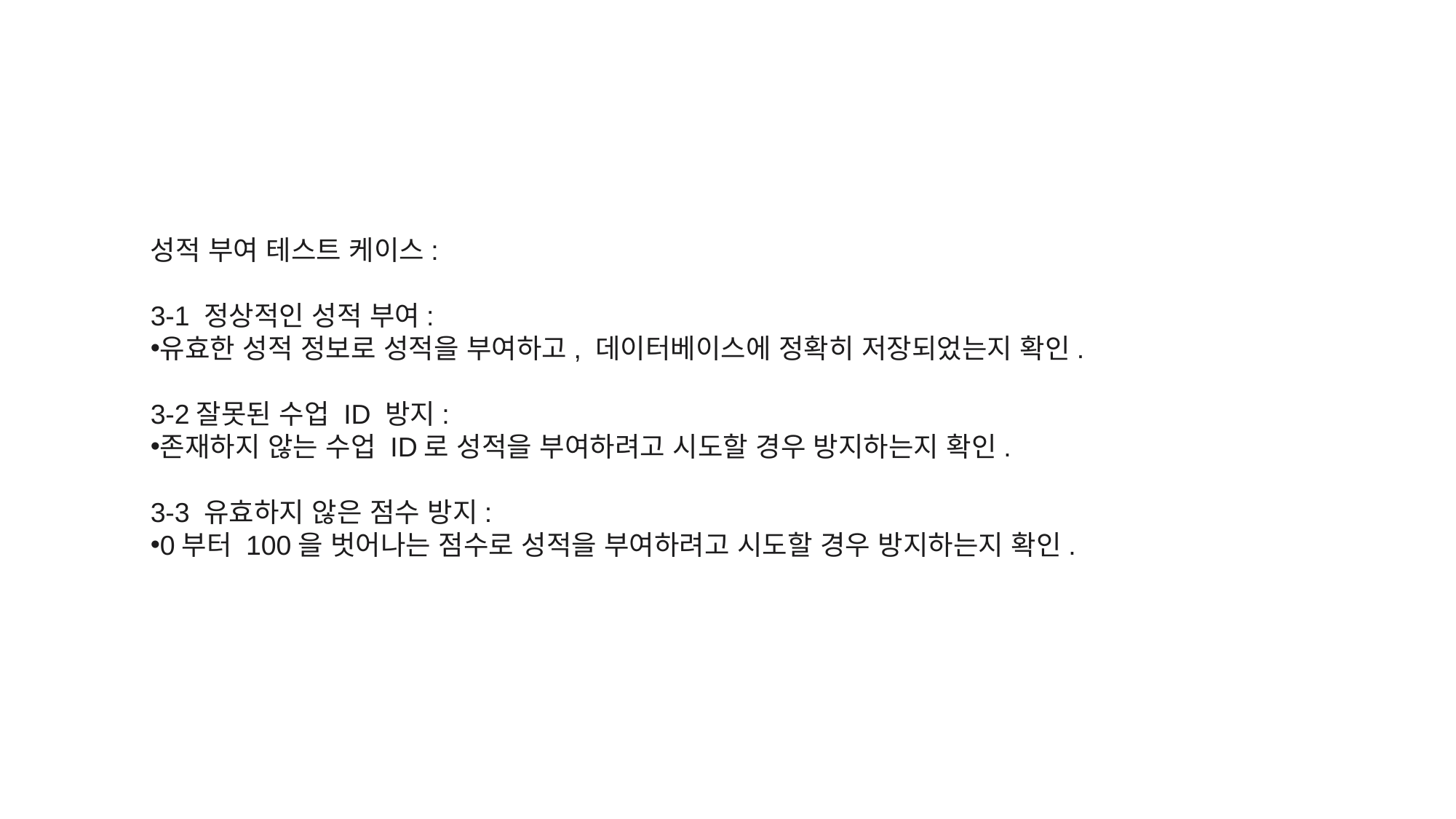

성적 부여 테스트 케이스:
3-1 정상적인 성적 부여:
유효한 성적 정보로 성적을 부여하고, 데이터베이스에 정확히 저장되었는지 확인.

3-2잘못된 수업 ID 방지:
존재하지 않는 수업 ID로 성적을 부여하려고 시도할 경우 방지하는지 확인.

3-3 유효하지 않은 점수 방지:
0부터 100을 벗어나는 점수로 성적을 부여하려고 시도할 경우 방지하는지 확인.